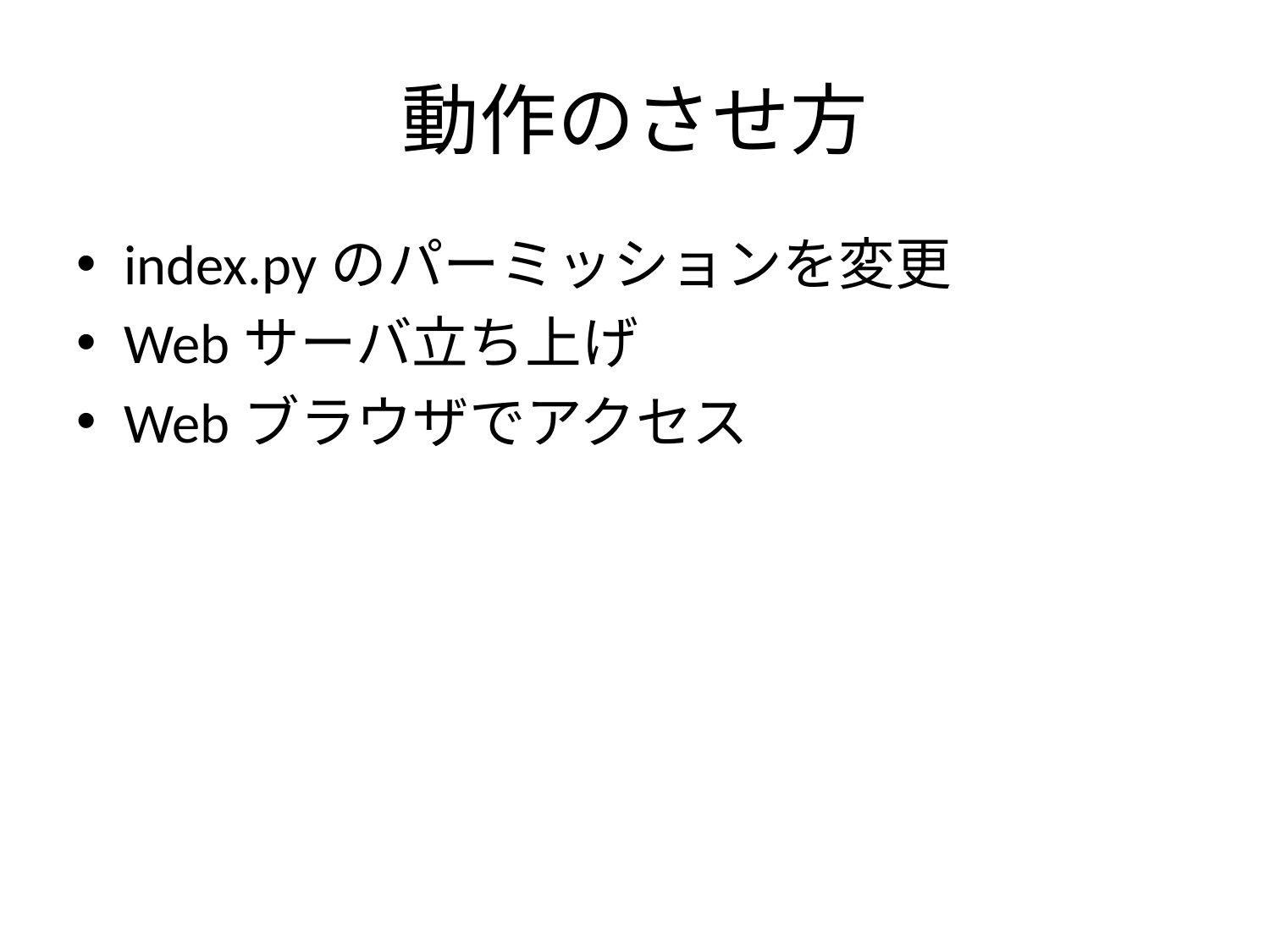

# 動作のさせ方
index.pyのパーミッションを変更
Webサーバ立ち上げ
Webブラウザでアクセス